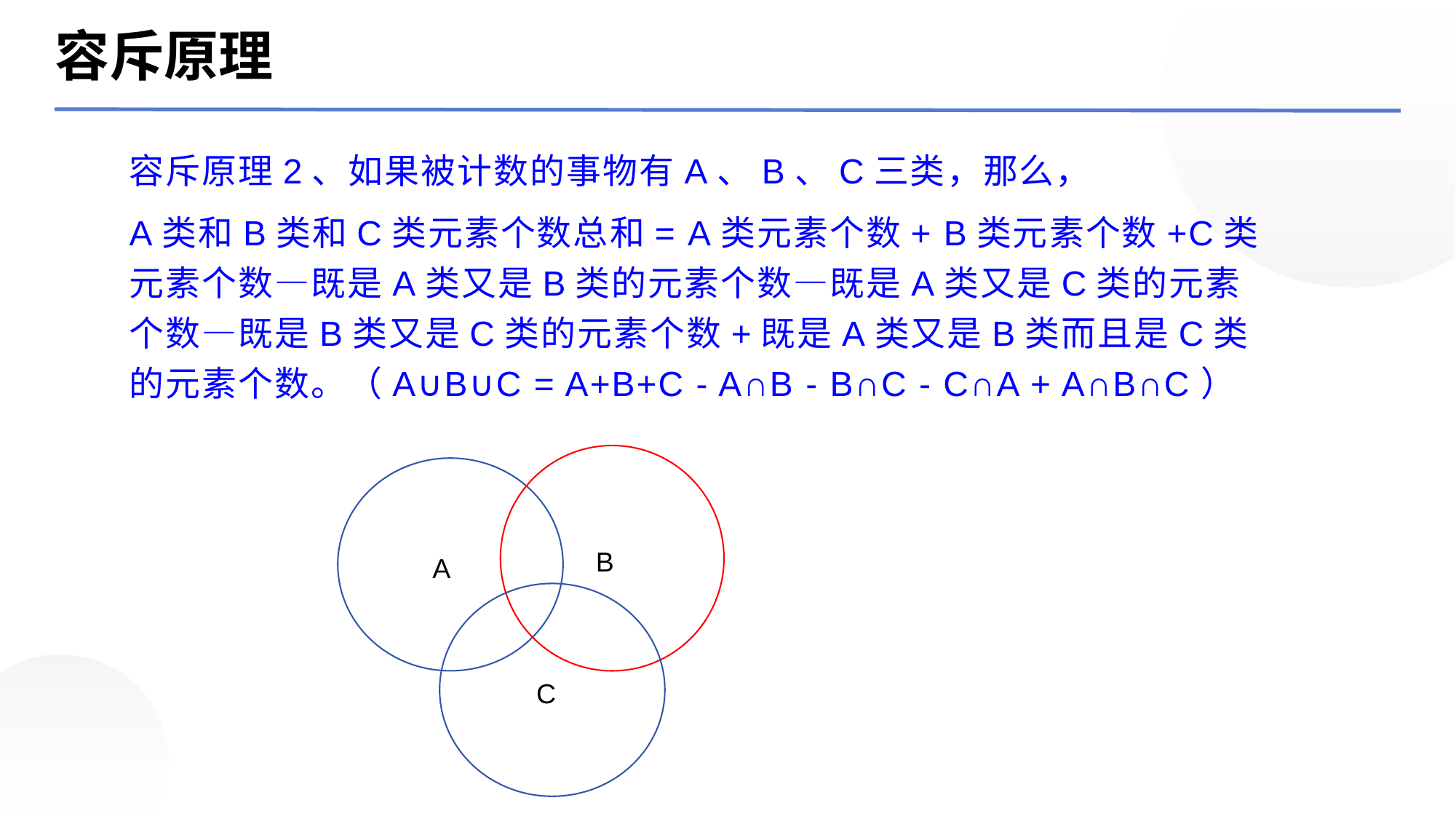

容斥原理
容斥原理2、如果被计数的事物有A、B、C三类，那么，
A类和B类和C类元素个数总和= A类元素个数+ B类元素个数+C类元素个数—既是A类又是B类的元素个数—既是A类又是C类的元素个数—既是B类又是C类的元素个数+既是A类又是B类而且是C类的元素个数。（A∪B∪C = A+B+C - A∩B - B∩C - C∩A + A∩B∩C）

B
A

C